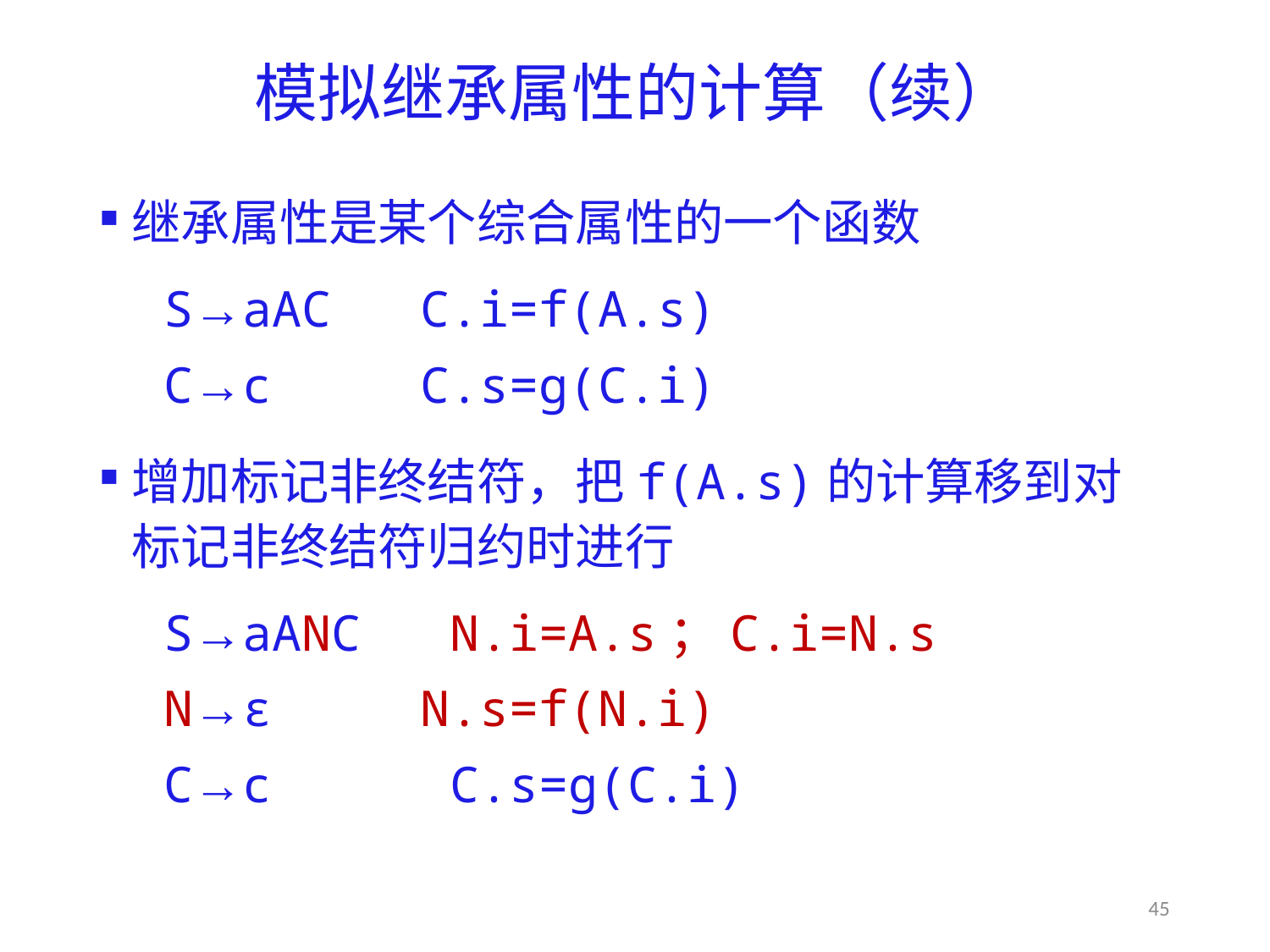

# 模拟继承属性的计算（续）
继承属性是某个综合属性的一个函数
S→aAC   C.i=f(A.s)
C→c     C.s=g(C.i)
增加标记非终结符，把f(A.s)的计算移到对标记非终结符归约时进行
S→aANC   N.i=A.s；C.i=N.s
N→ε     N.s=f(N.i)
C→c      C.s=g(C.i)
45